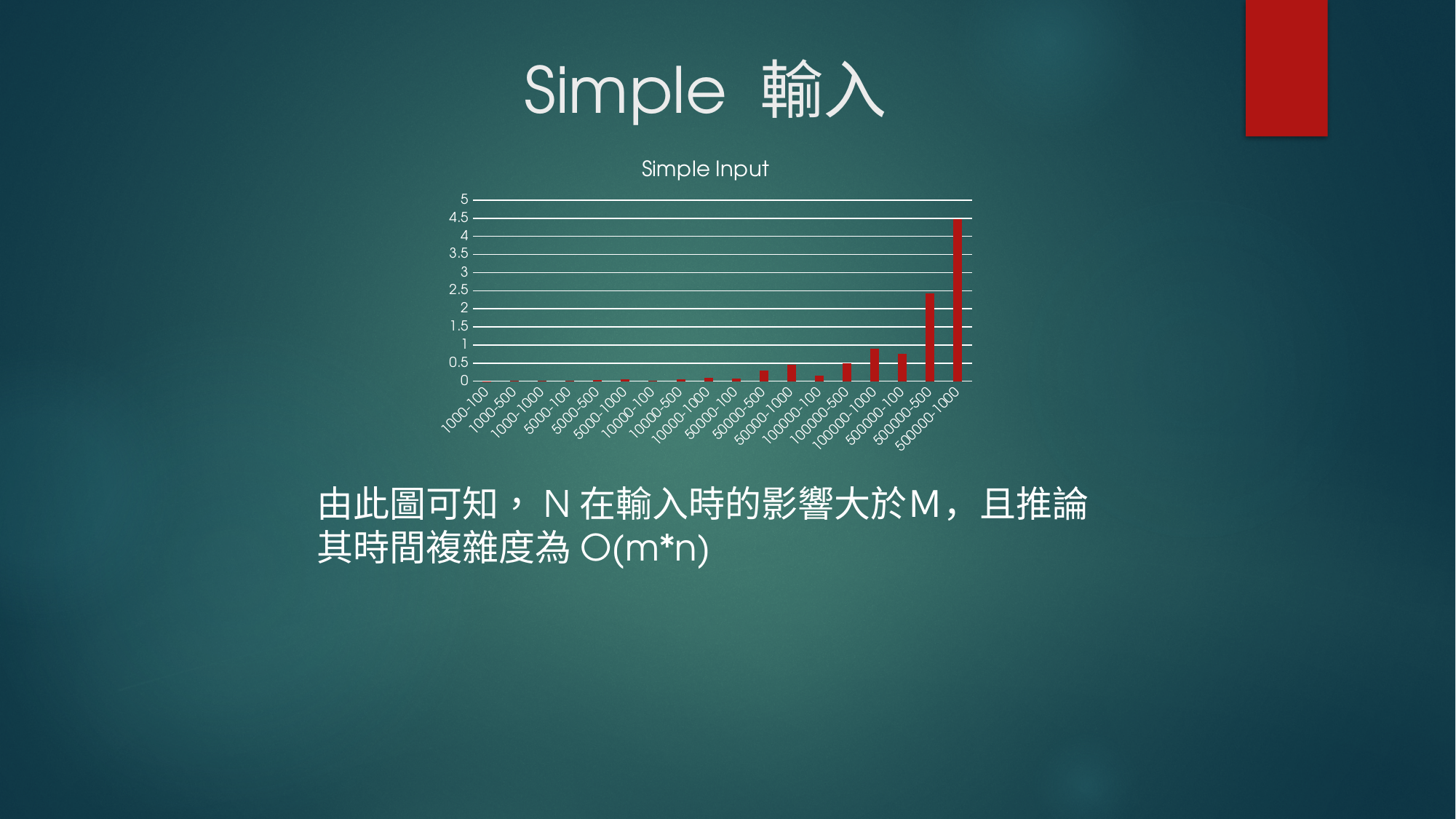

# Simple 輸入

### Chart: Simple Input

| Category | Input |
|---|---|
| 1000-100 | 0.002 |
| 1000-500 | 0.005 |
| 1000-1000 | 0.009 |
| 5000-100 | 0.008 |
| 5000-500 | 0.026 |
| 5000-1000 | 0.046 |
| 10000-100 | 0.015 |
| 10000-500 | 0.05 |
| 10000-1000 | 0.092 |
| 50000-100 | 0.079 |
| 50000-500 | 0.293 |
| 50000-1000 | 0.448 |
| 100000-100 | 0.157 |
| 100000-500 | 0.491 |
| 100000-1000 | 0.899 |
| 500000-100 | 0.75 |
| 500000-500 | 2.426 |
| 500000-1000 | 4.472 |
由此圖可知，N在輸入時的影響大於Ｍ，且推論其時間複雜度為O(m*n)